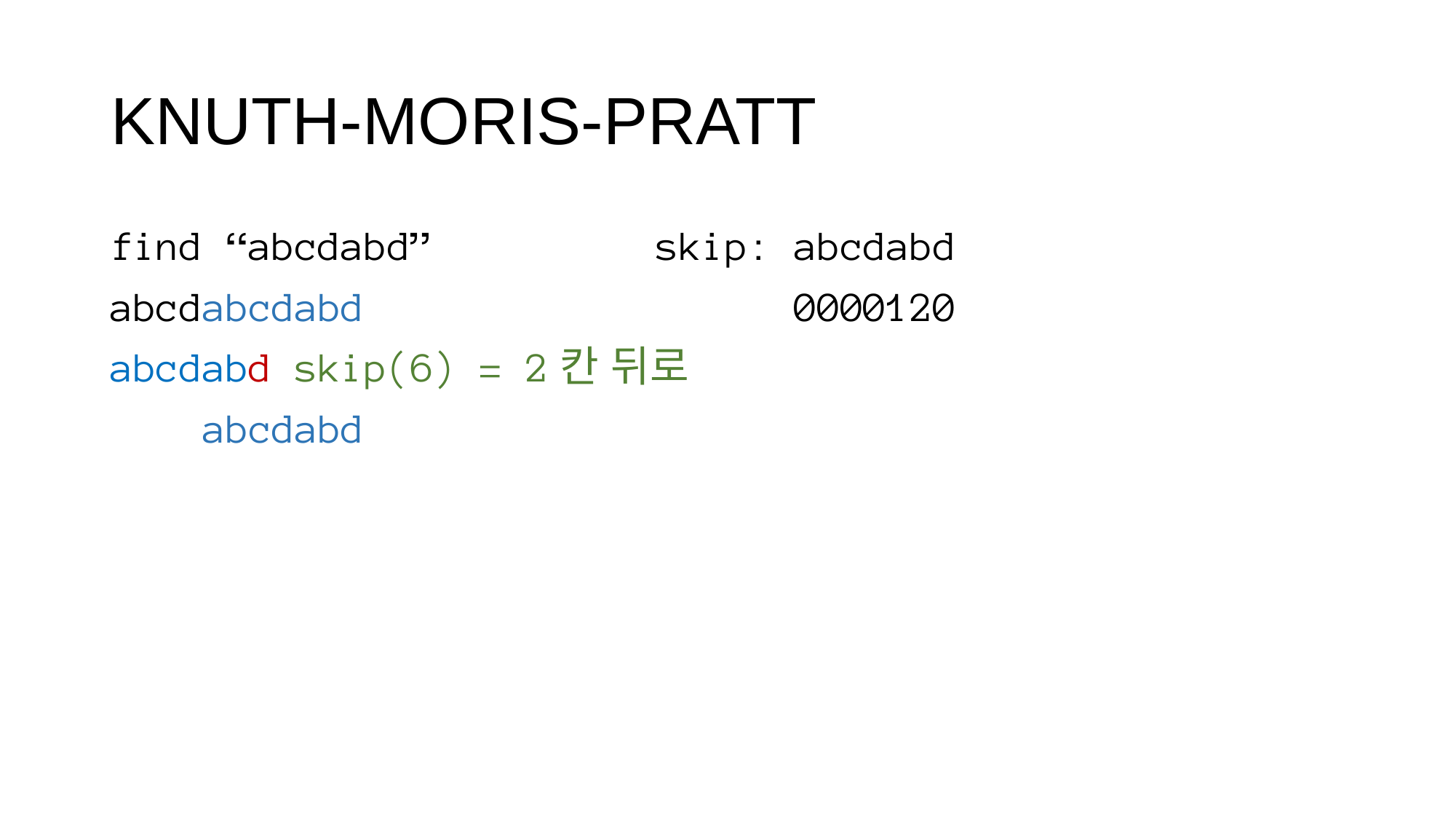

# KNUTH-MORIS-PRATT
find “abcdabd”			skip: abcdabd
abcdabcdabd			      0000120
abcdabd skip(6) = 2칸 뒤로
    abcdabd